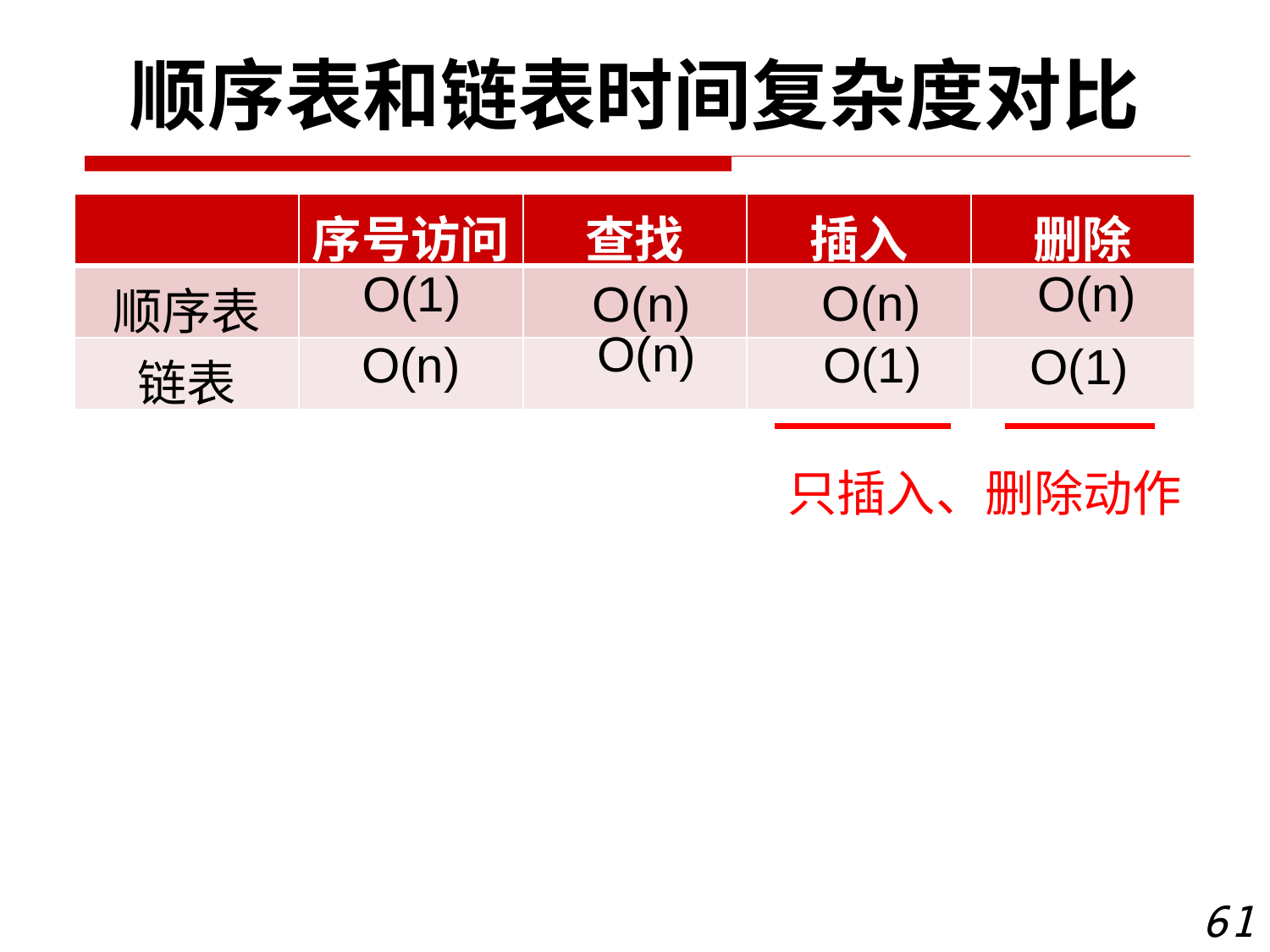

顺序表和链表时间复杂度对比
|  | 序号访问 | 查找 | 插入 | 删除 |
| --- | --- | --- | --- | --- |
| 顺序表 |  |  |  |  |
| 链表 |  |  |  |  |
O(1)
O(n)
O(n)
O(n)
O(n)
O(n)
O(1)
O(1)
只插入、删除动作
61